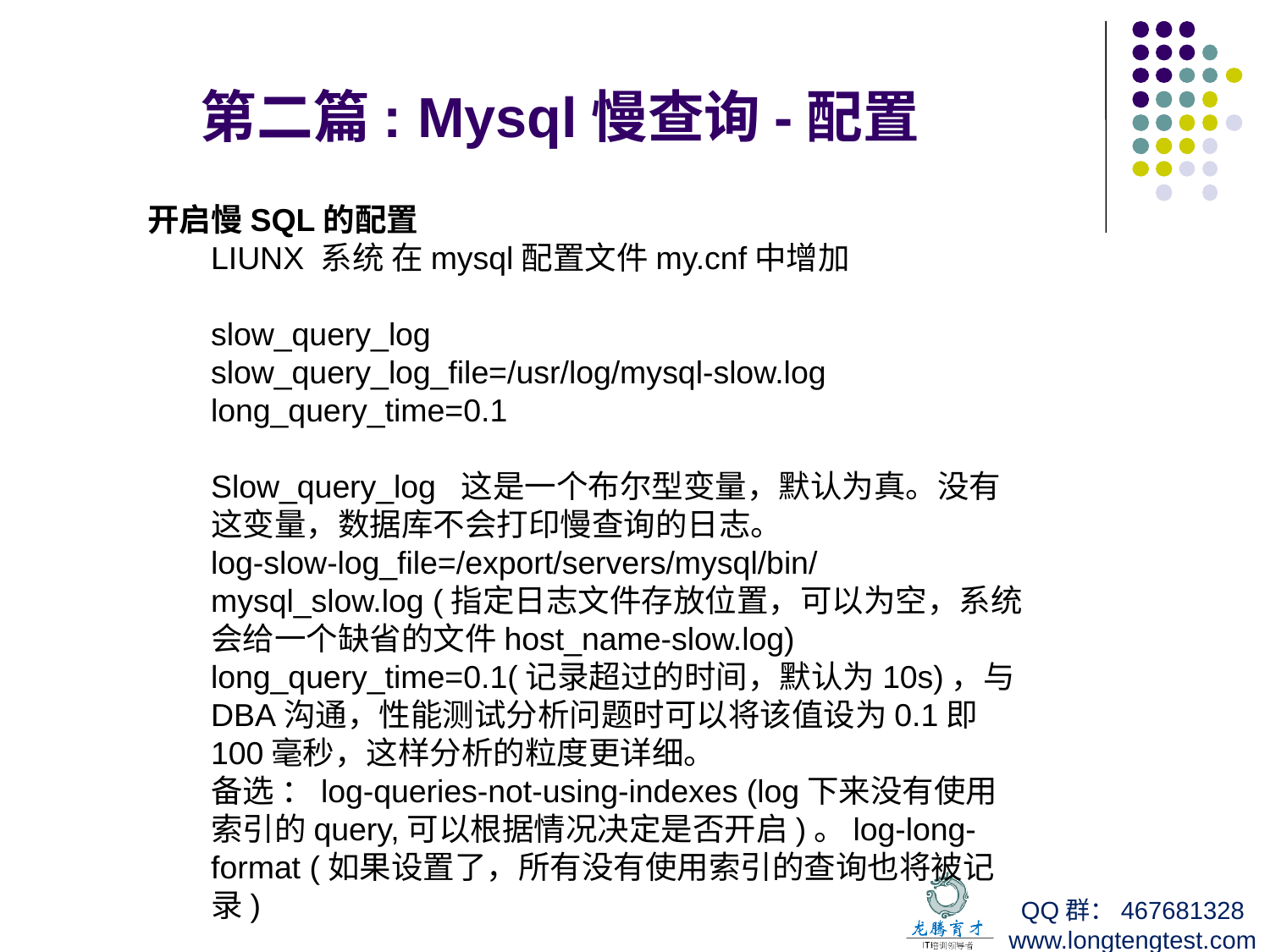

# 第二篇: Mysql慢查询-配置
开启慢SQL的配置
LIUNX 系统 在mysql配置文件my.cnf中增加

slow_query_log
slow_query_log_file=/usr/log/mysql-slow.log
long_query_time=0.1

Slow_query_log  这是一个布尔型变量，默认为真。没有这变量，数据库不会打印慢查询的日志。
log-slow-log_file=/export/servers/mysql/bin/mysql_slow.log (指定日志文件存放位置，可以为空，系统会给一个缺省的文件host_name-slow.log)
long_query_time=0.1(记录超过的时间，默认为10s)，与DBA沟通，性能测试分析问题时可以将该值设为0.1即100毫秒，这样分析的粒度更详细。
备选 ：log-queries-not-using-indexes (log下来没有使用索引的query,可以根据情况决定是否开启)。log-long-format (如果设置了，所有没有使用索引的查询也将被记录)